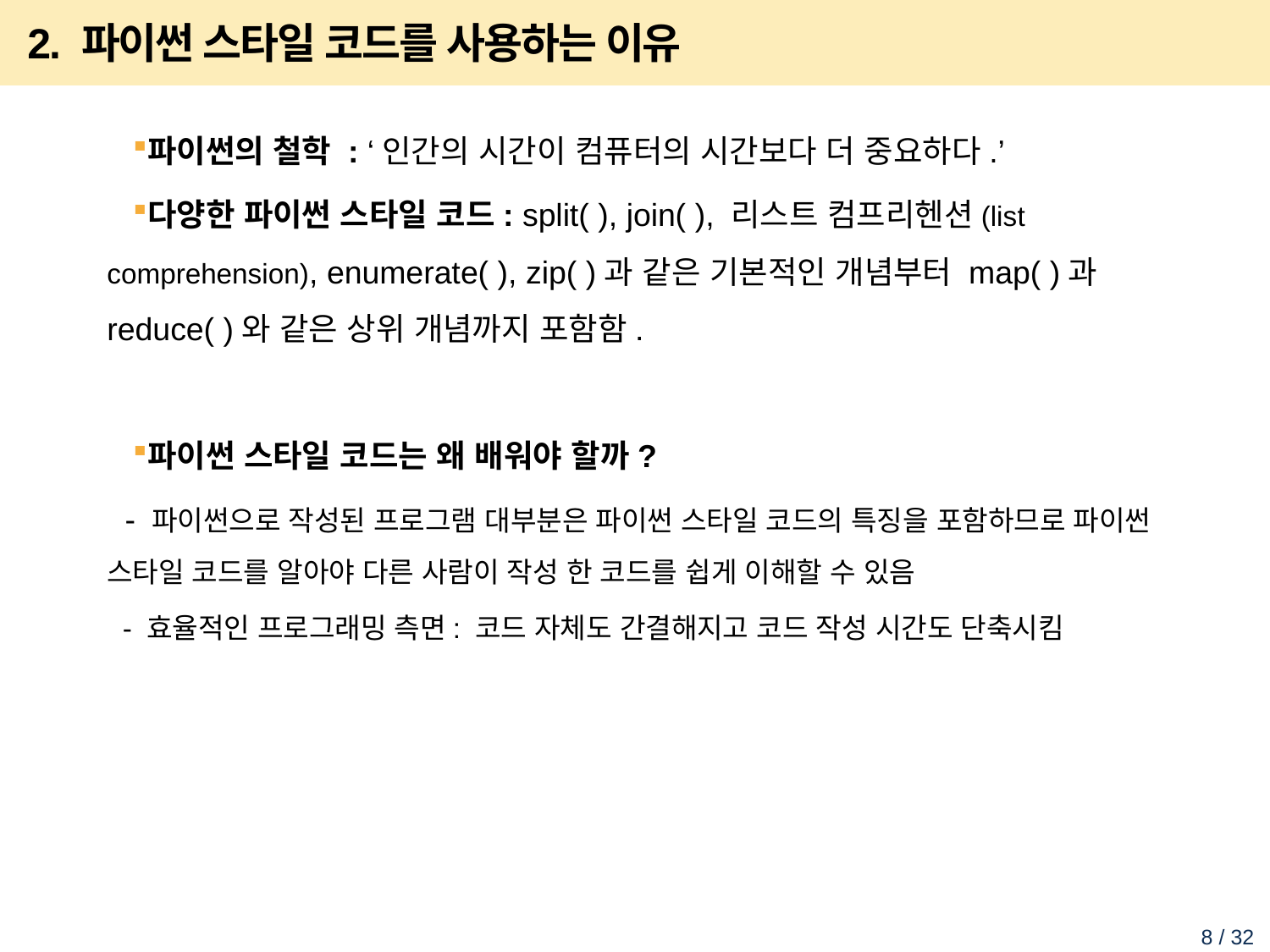

# 2. 파이썬 스타일 코드를 사용하는 이유
파이썬의 철학 : ‘인간의 시간이 컴퓨터의 시간보다 더 중요하다.’
다양한 파이썬 스타일 코드: split( ), join( ), 리스트 컴프리헨션(list comprehension), enumerate( ), zip( )과 같은 기본적인 개념부터 map( )과 reduce( )와 같은 상위 개념까지 포함함.

파이썬 스타일 코드는 왜 배워야 할까?
  - 파이썬으로 작성된 프로그램 대부분은 파이썬 스타일 코드의 특징을 포함하므로 파이썬 스타일 코드를 알아야 다른 사람이 작성 한 코드를 쉽게 이해할 수 있음
  - 효율적인 프로그래밍 측면: 코드 자체도 간결해지고 코드 작성 시간도 단축시킴